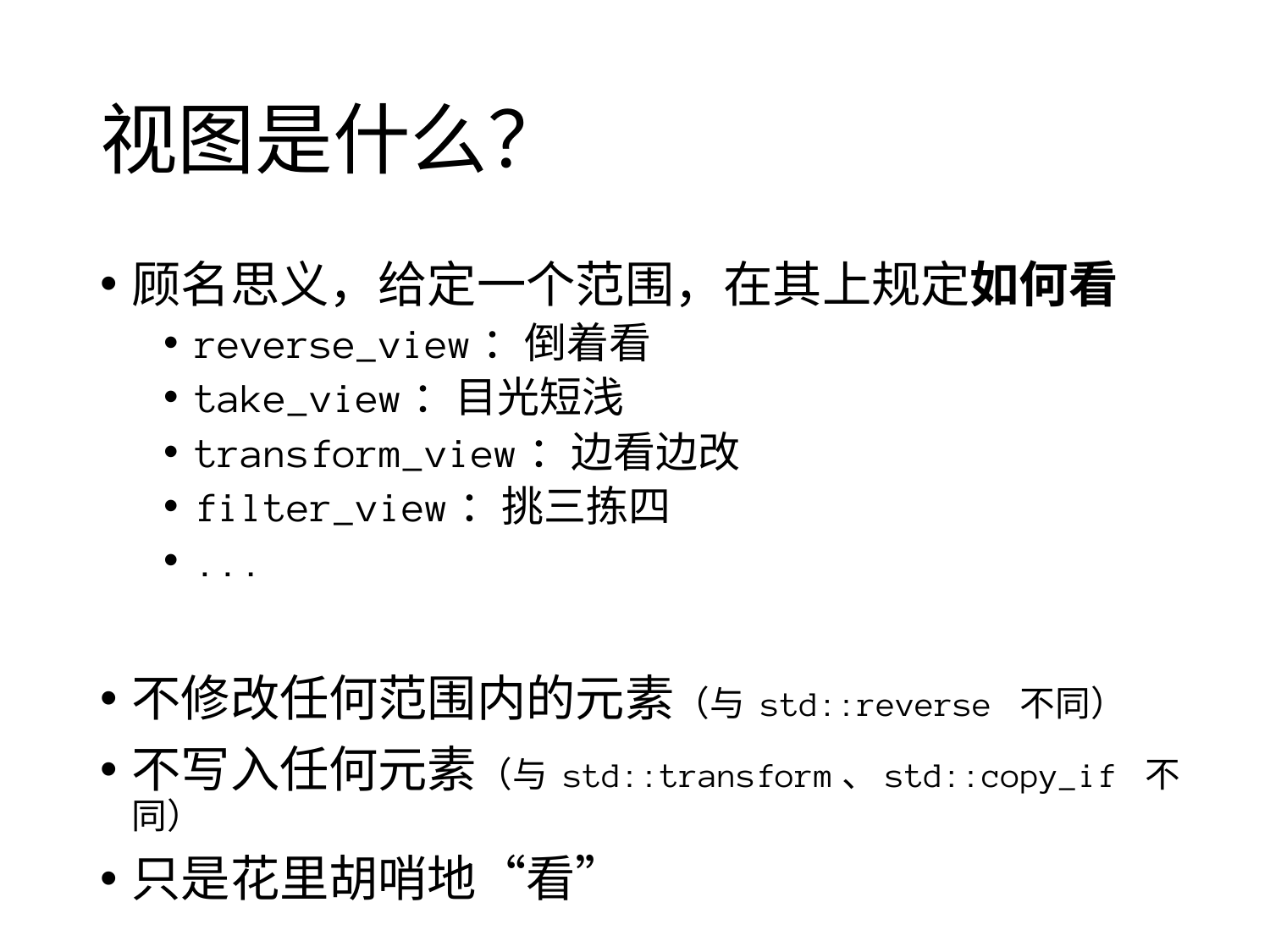

# 视图是什么？
顾名思义，给定一个范围，在其上规定如何看
reverse_view：倒着看
take_view：目光短浅
transform_view：边看边改
filter_view：挑三拣四
...

不修改任何范围内的元素（与 std::reverse 不同）
不写入任何元素（与 std::transform、std::copy_if 不同）
只是花里胡哨地“看”